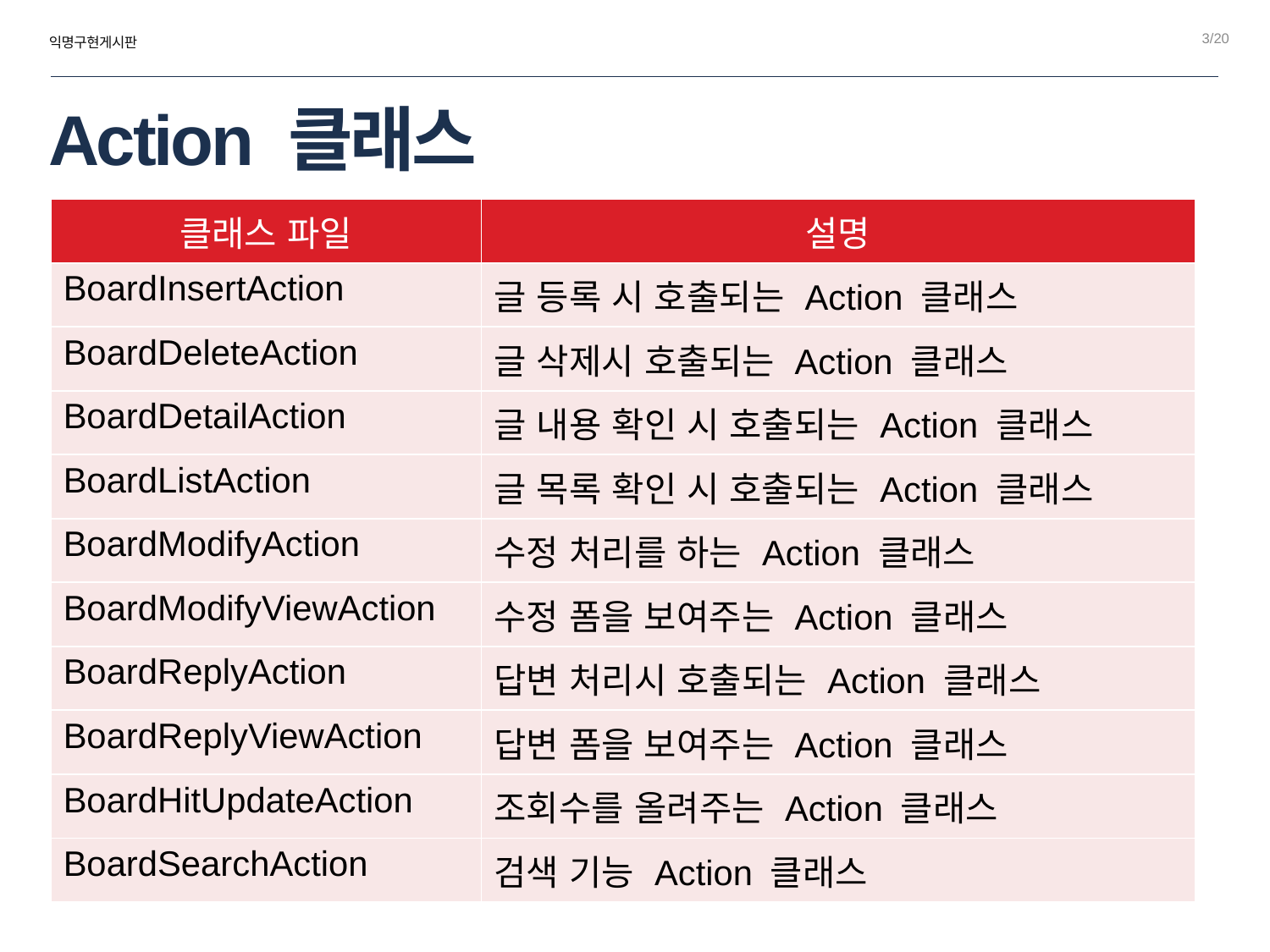

3/20
익명구현게시판
# Action 클래스
| 클래스 파일 | 설명 |
| --- | --- |
| BoardInsertAction | 글 등록 시 호출되는 Action 클래스 |
| BoardDeleteAction | 글 삭제시 호출되는 Action 클래스 |
| BoardDetailAction | 글 내용 확인 시 호출되는 Action 클래스 |
| BoardListAction | 글 목록 확인 시 호출되는 Action 클래스 |
| BoardModifyAction | 수정 처리를 하는 Action 클래스 |
| BoardModifyViewAction | 수정 폼을 보여주는 Action 클래스 |
| BoardReplyAction | 답변 처리시 호출되는 Action 클래스 |
| BoardReplyViewAction | 답변 폼을 보여주는 Action 클래스 |
| BoardHitUpdateAction | 조회수를 올려주는 Action 클래스 |
| BoardSearchAction | 검색 기능 Action 클래스 |